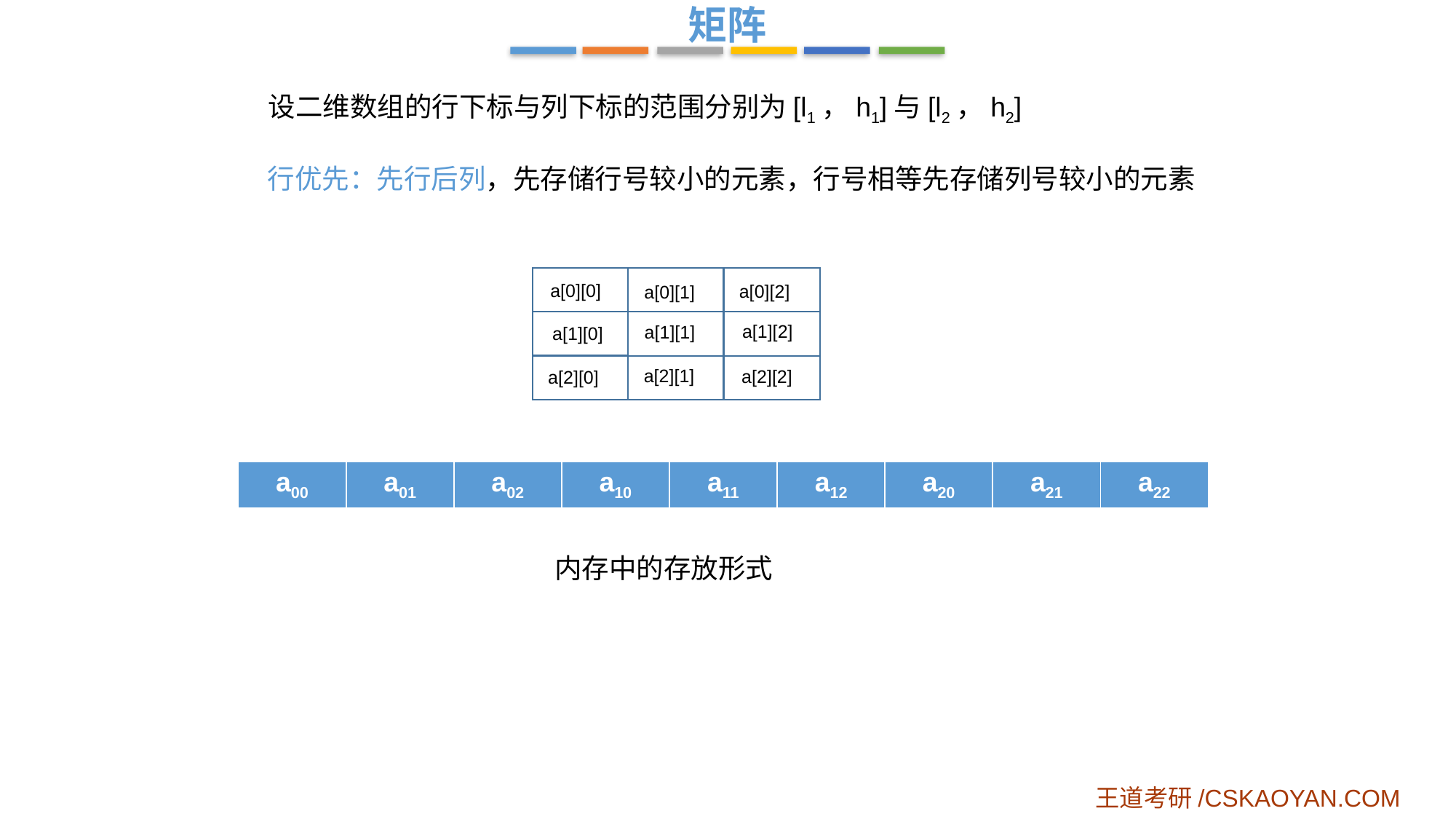

矩阵

设二维数组的行下标与列下标的范围分别为[l1，h1]与[l2，h2]
行优先：先行后列，先存储行号较小的元素，行号相等先存储列号较小的元素

a[0][0]
a[0][2]
a[0][1]

a[1][2]
a[1][1]
a[1][0]

a[2][1]
a[2][2]
a[2][0]
| a00 | a01 | a02 | a10 | a11 | a12 | a20 | a21 | a22 |
| --- | --- | --- | --- | --- | --- | --- | --- | --- |
内存中的存放形式
王道考研/CSKAOYAN.COM